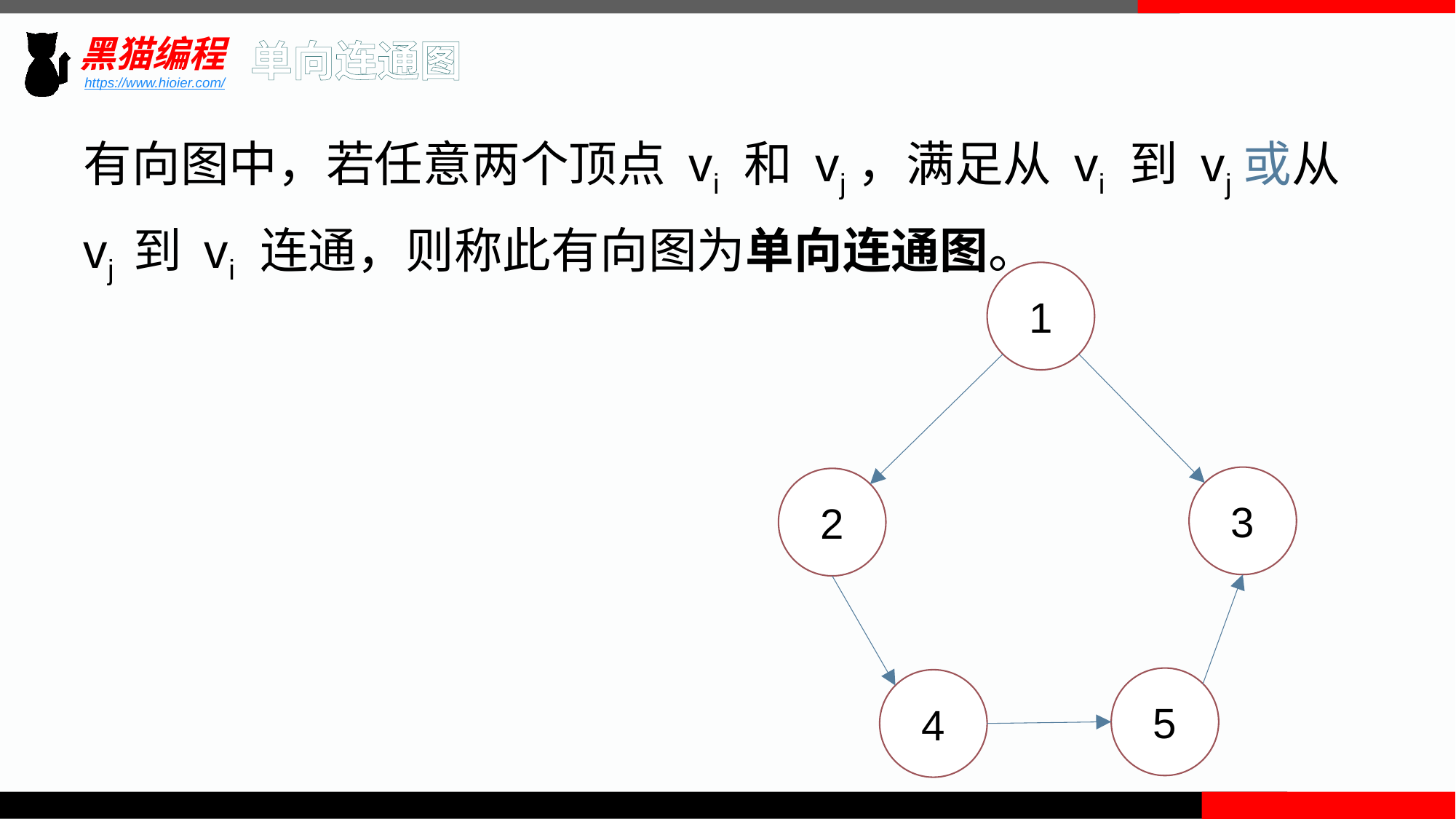

单向连通图
有向图中，若任意两个顶点 vi 和 vj，满足从 vi 到 vj或从 vj 到 vi 连通，则称此有向图为单向连通图。
1
3
2
5
4